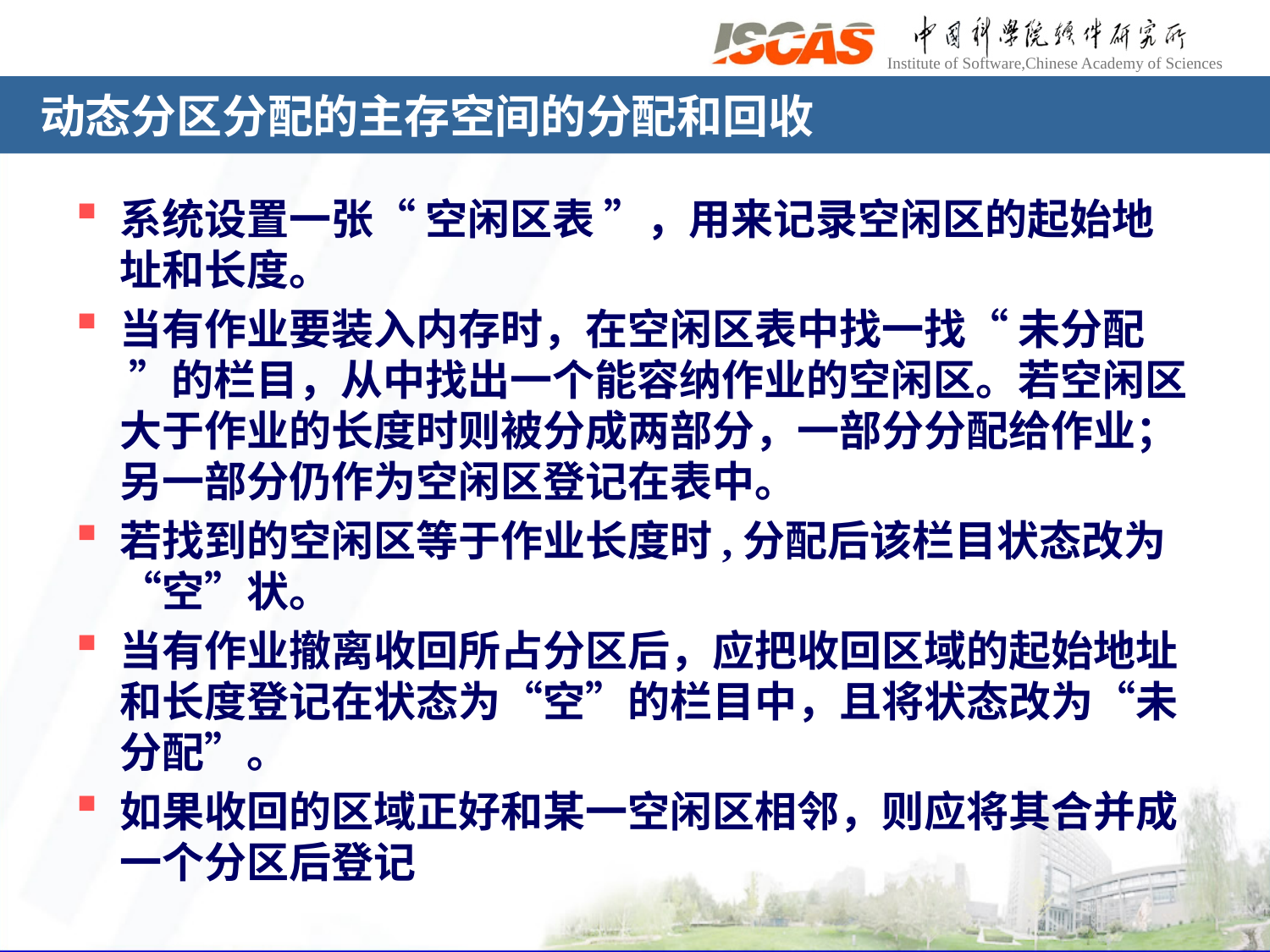

# 动态分区分配的主存空间的分配和回收
系统设置一张“ 空闲区表 ”，用来记录空闲区的起始地址和长度。
当有作业要装入内存时，在空闲区表中找一找“ 未分配 ”的栏目，从中找出一个能容纳作业的空闲区。若空闲区大于作业的长度时则被分成两部分，一部分分配给作业；另一部分仍作为空闲区登记在表中。
若找到的空闲区等于作业长度时,分配后该栏目状态改为“空”状。
当有作业撤离收回所占分区后，应把收回区域的起始地址和长度登记在状态为“空”的栏目中，且将状态改为“未分配”。
如果收回的区域正好和某一空闲区相邻，则应将其合并成一个分区后登记